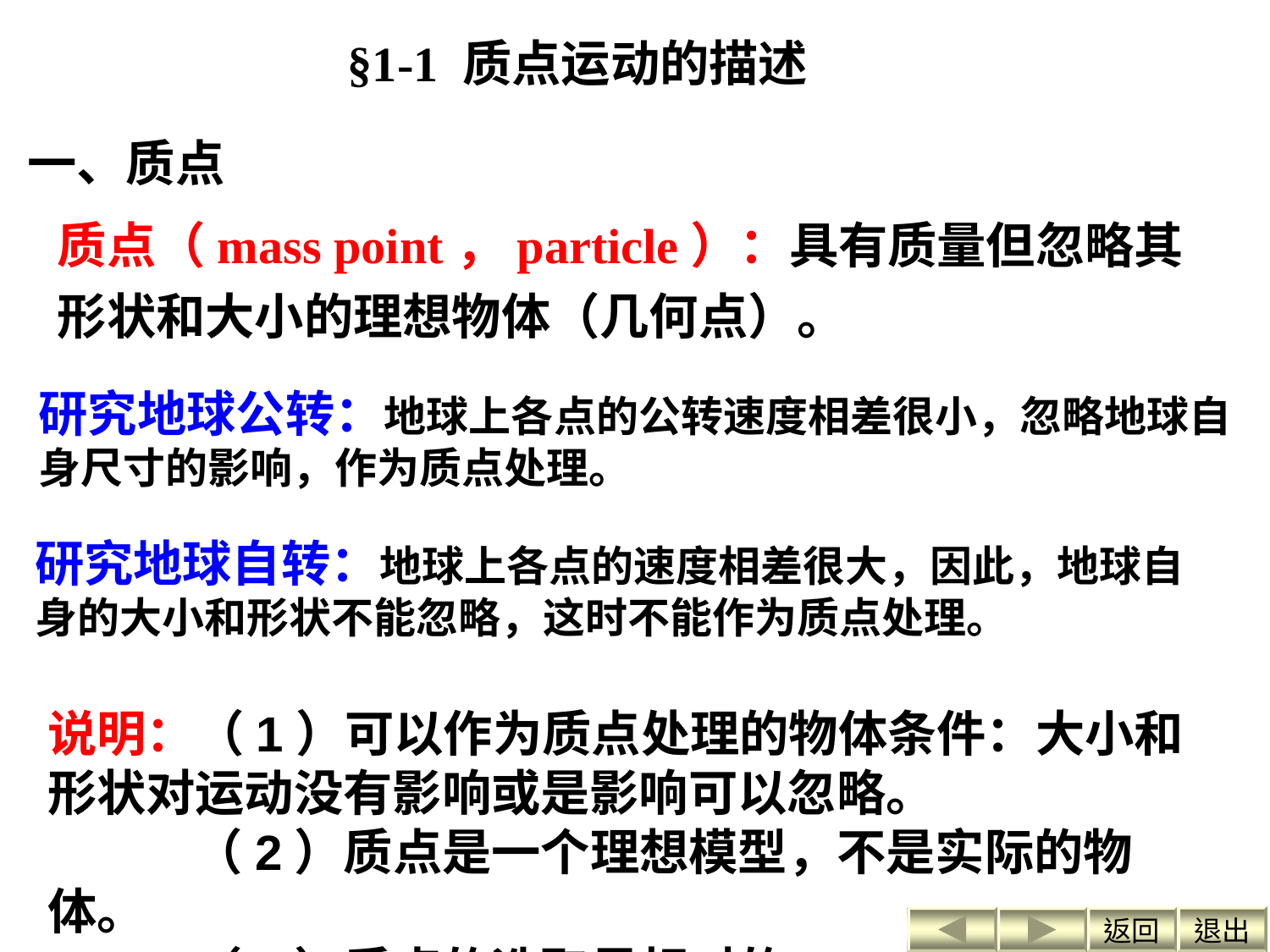

§1-1 质点运动的描述
一、质点
质点（mass point，particle）：具有质量但忽略其形状和大小的理想物体（几何点）。
研究地球公转：地球上各点的公转速度相差很小，忽略地球自身尺寸的影响，作为质点处理。
研究地球自转：地球上各点的速度相差很大，因此，地球自身的大小和形状不能忽略，这时不能作为质点处理。
说明：（1）可以作为质点处理的物体条件：大小和形状对运动没有影响或是影响可以忽略。
            （2）质点是一个理想模型，不是实际的物体。
            （3）质点的选取是相对的。